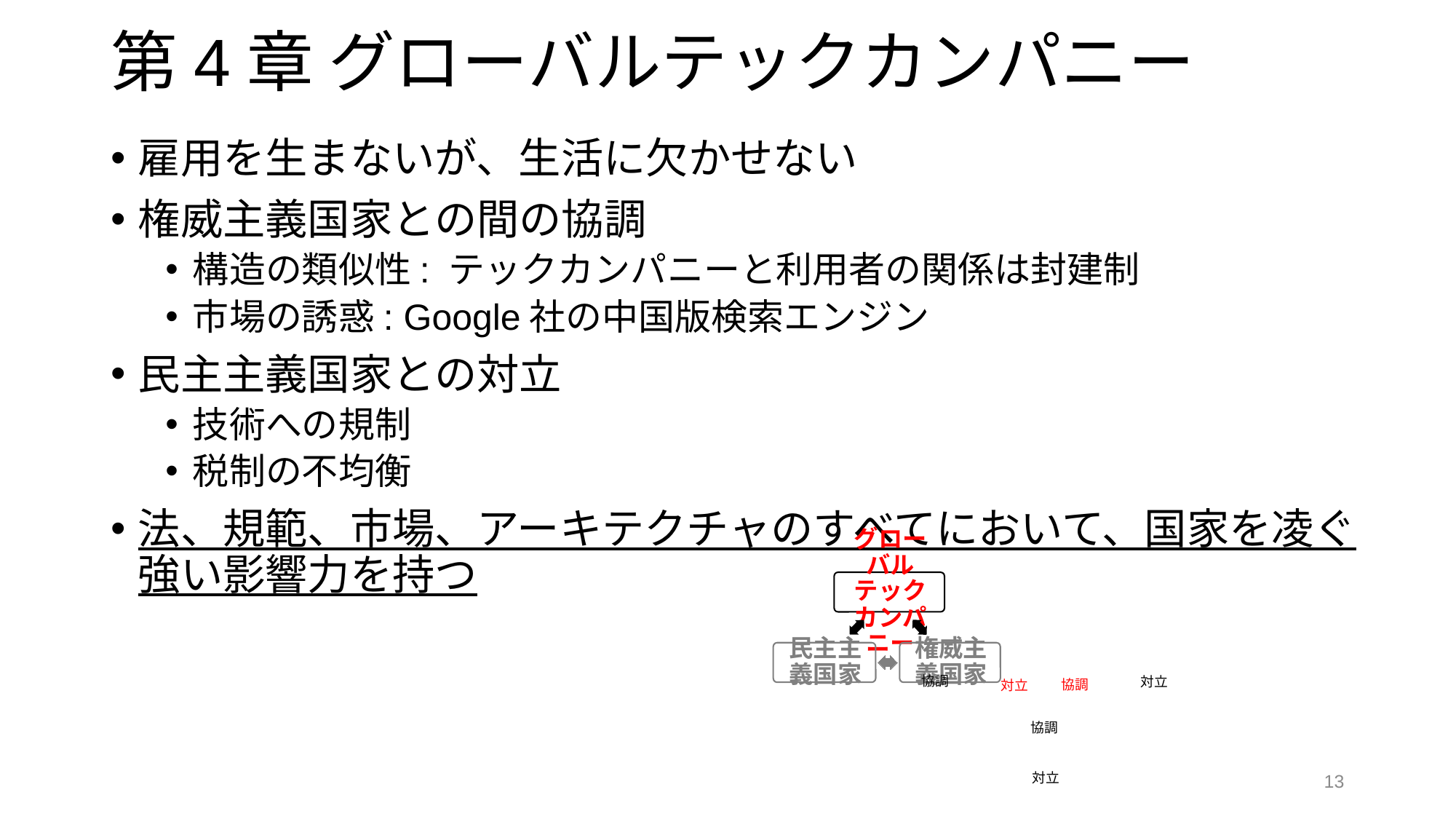

# 第4章 グローバルテックカンパニー
雇用を生まないが、生活に欠かせない
権威主義国家との間の協調
構造の類似性: テックカンパニーと利用者の関係は封建制
市場の誘惑: Google社の中国版検索エンジン
民主主義国家との対立
技術への規制
税制の不均衡
法、規範、市場、アーキテクチャのすべてにおいて、国家を凌ぐ強い影響力を持つ

グローバルテックカンパニー

権威主義国家

民主主義国家

協調
対立
協調
対立
協調
対立
13